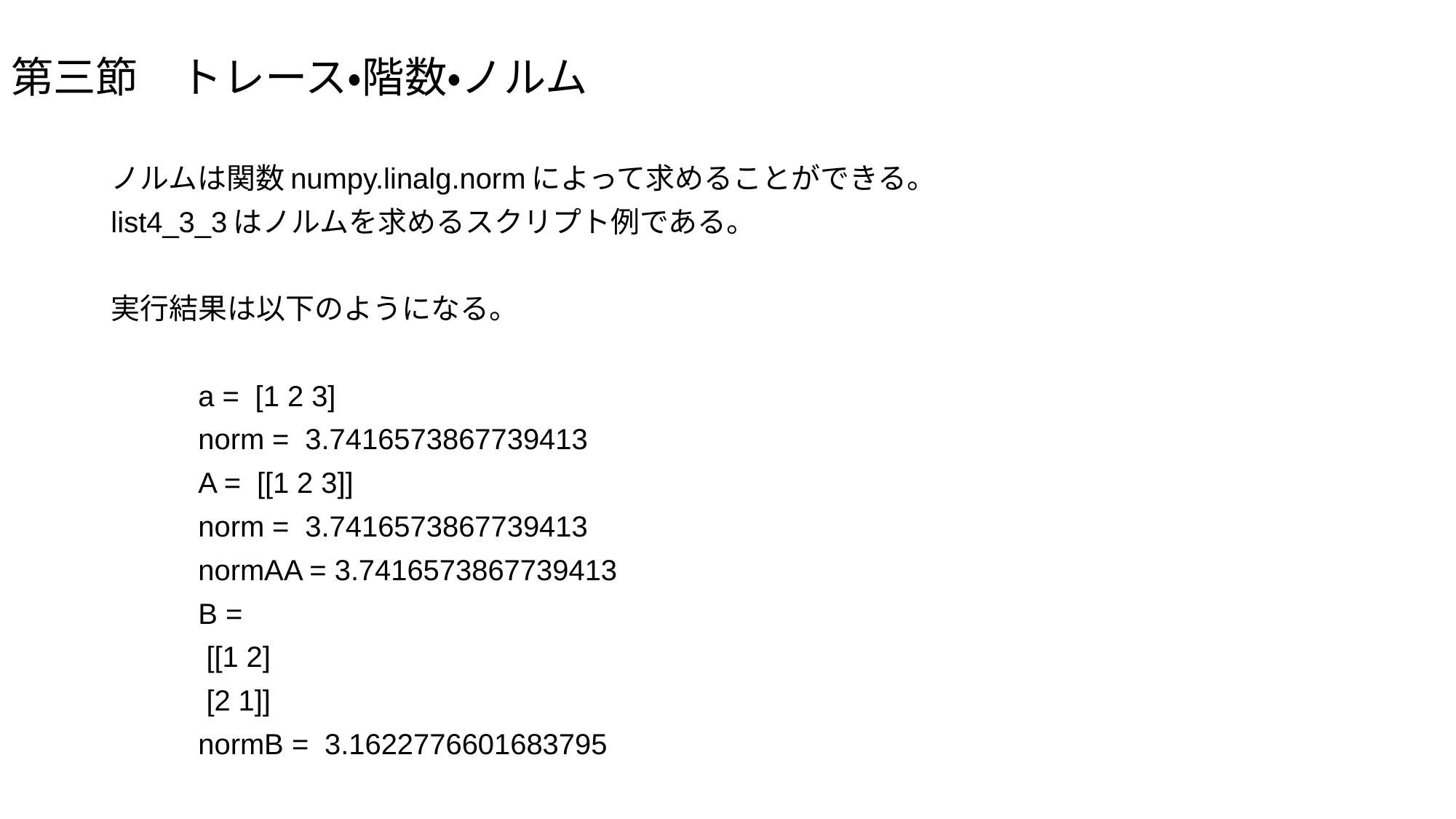

# 第三節　トレース・階数・ノルム
ノルムは関数numpy.linalg.normによって求めることができる。
list4_3_3はノルムを求めるスクリプト例である。

実行結果は以下のようになる。

	a =  [1 2 3]
	norm =  3.7416573867739413
	A =  [[1 2 3]]
	norm =  3.7416573867739413
	normAA = 3.7416573867739413
	B =
	 [[1 2]
	 [2 1]]
	normB =  3.1622776601683795